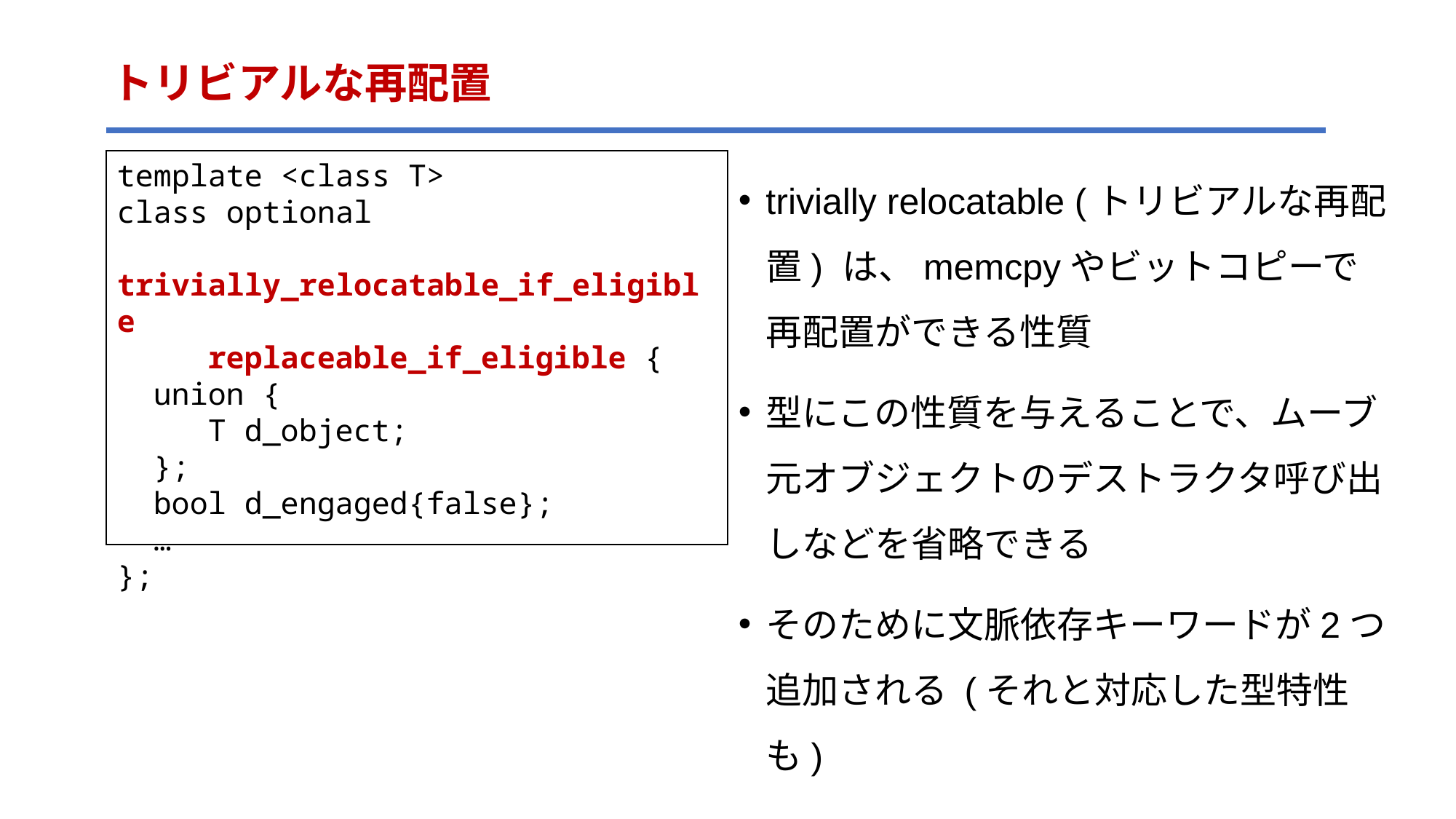

# トリビアルな再配置
template <class T>
class optional
     trivially_relocatable_if_eligible
     replaceable_if_eligible {
  union {
     T d_object;
  };
  bool d_engaged{false};
  …
};
trivially relocatable (トリビアルな再配置) は、memcpyやビットコピーで再配置ができる性質
型にこの性質を与えることで、ムーブ元オブジェクトのデストラクタ呼び出しなどを省略できる
そのために文脈依存キーワードが2つ追加される (それと対応した型特性も)